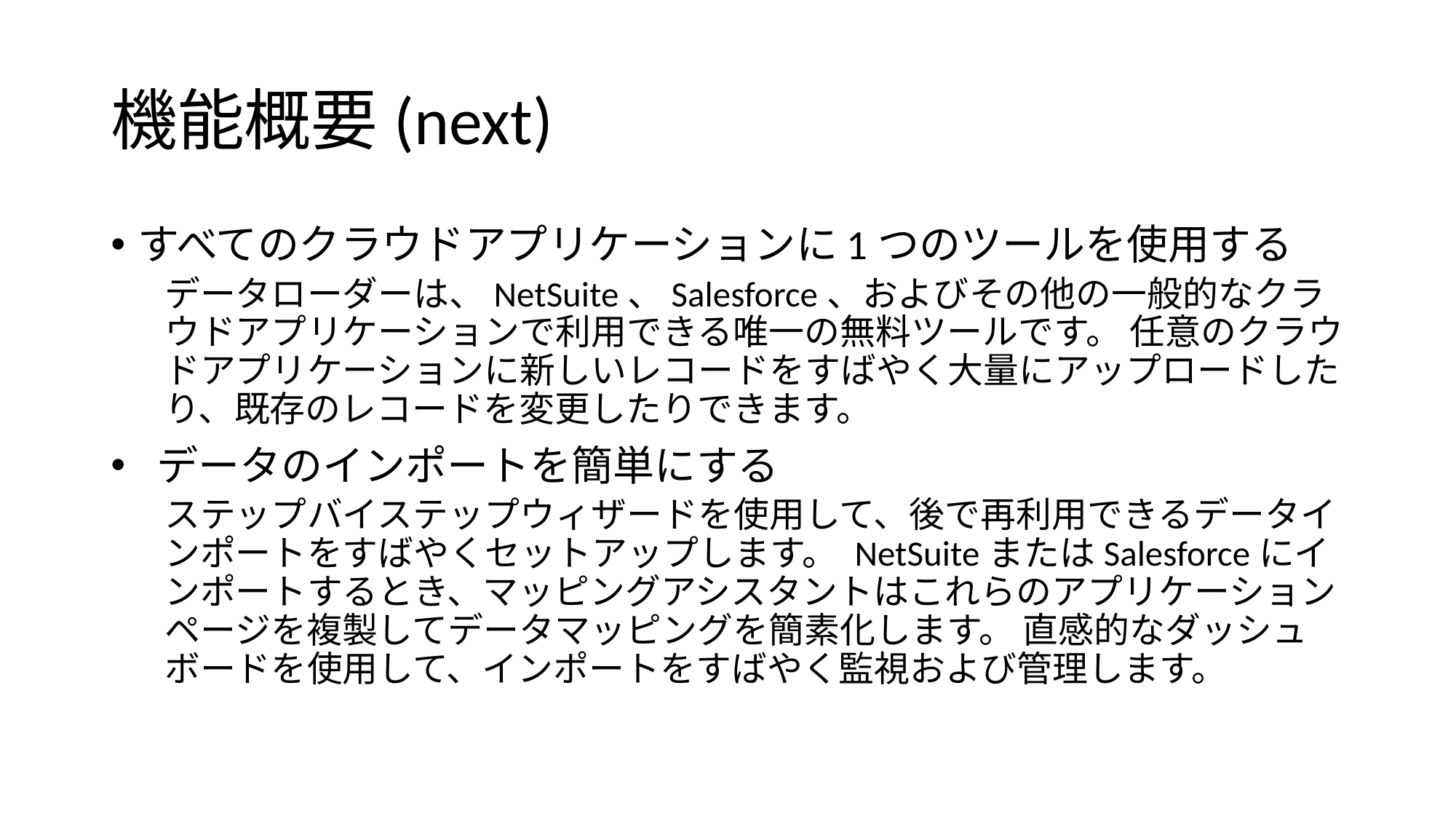

# 機能概要(next)
すべてのクラウドアプリケーションに1つのツールを使用する
データローダーは、NetSuite、Salesforce、およびその他の一般的なクラウドアプリケーションで利用できる唯一の無料ツールです。 任意のクラウドアプリケーションに新しいレコードをすばやく大量にアップロードしたり、既存のレコードを変更したりできます。
 データのインポートを簡単にする
ステップバイステップウィザードを使用して、後で再利用できるデータインポートをすばやくセットアップします。 NetSuiteまたはSalesforceにインポートするとき、マッピングアシスタントはこれらのアプリケーションページを複製してデータマッピングを簡素化します。 直感的なダッシュボードを使用して、インポートをすばやく監視および管理します。